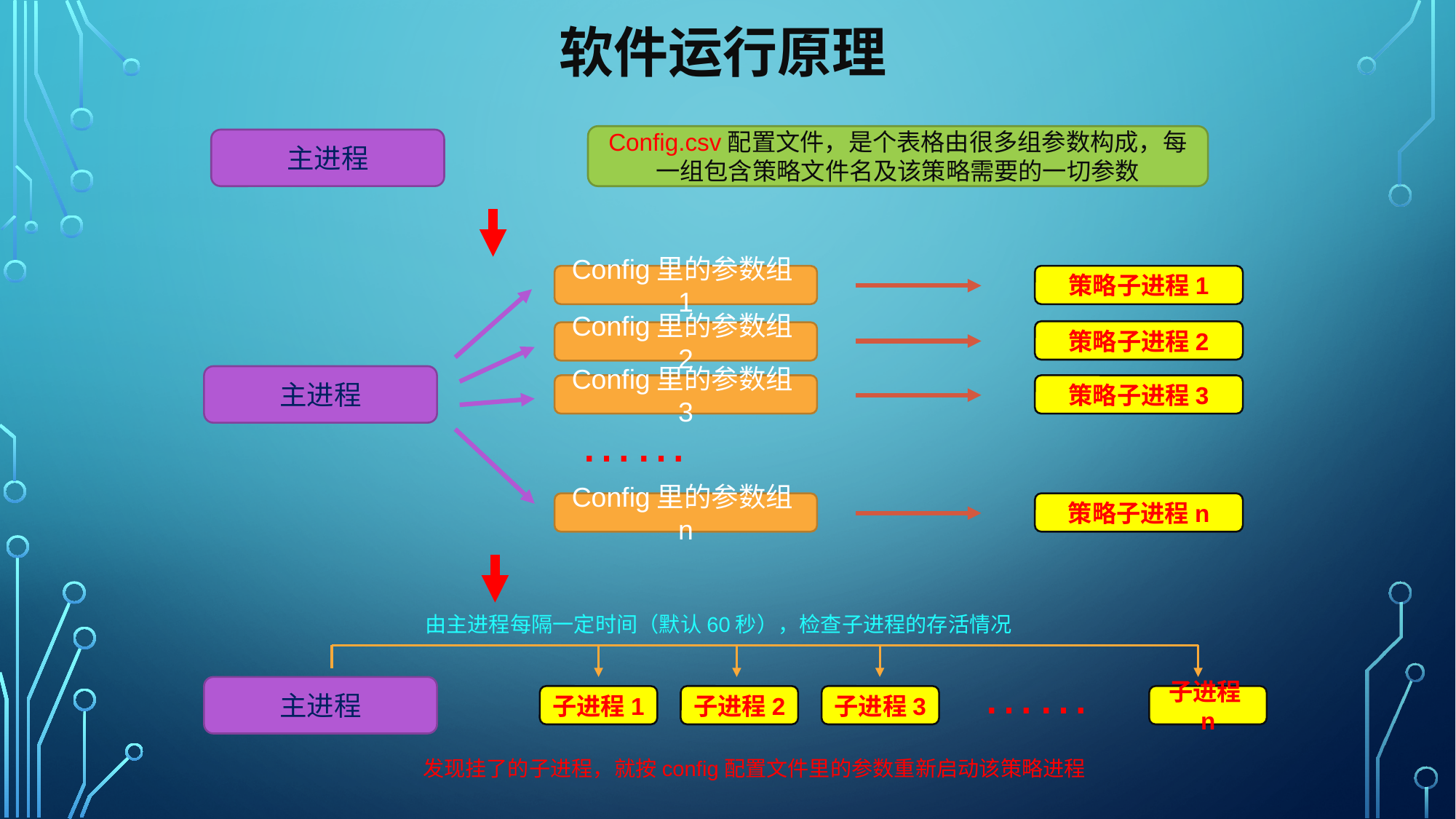

# 软件运行原理
Config.csv配置文件，是个表格由很多组参数构成，每一组包含策略文件名及该策略需要的一切参数
主进程
Config里的参数组1
策略子进程1
策略子进程2
Config里的参数组2
主进程
Config里的参数组3
策略子进程3
……
Config里的参数组n
策略子进程n
由主进程每隔一定时间（默认60秒），检查子进程的存活情况
……
主进程
子进程1
子进程2
子进程3
子进程n
发现挂了的子进程，就按config配置文件里的参数重新启动该策略进程